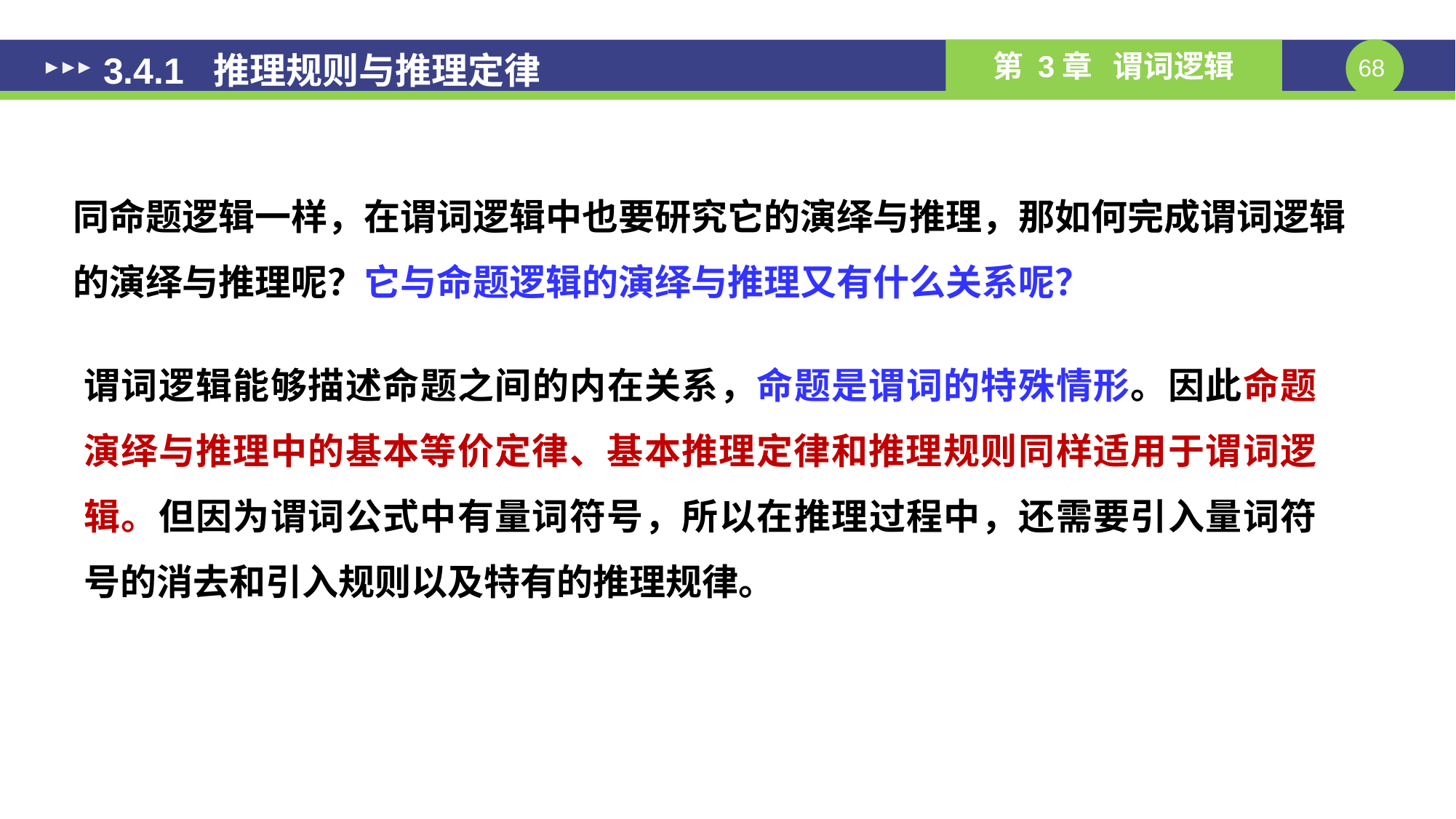

3.4.1  推理规则与推理定律
同命题逻辑一样，在谓词逻辑中也要研究它的演绎与推理，那如何完成谓词逻辑的演绎与推理呢？它与命题逻辑的演绎与推理又有什么关系呢？
谓词逻辑能够描述命题之间的内在关系，命题是谓词的特殊情形。因此命题演绎与推理中的基本等价定律、基本推理定律和推理规则同样适用于谓词逻辑。但因为谓词公式中有量词符号，所以在推理过程中，还需要引入量词符号的消去和引入规则以及特有的推理规律。